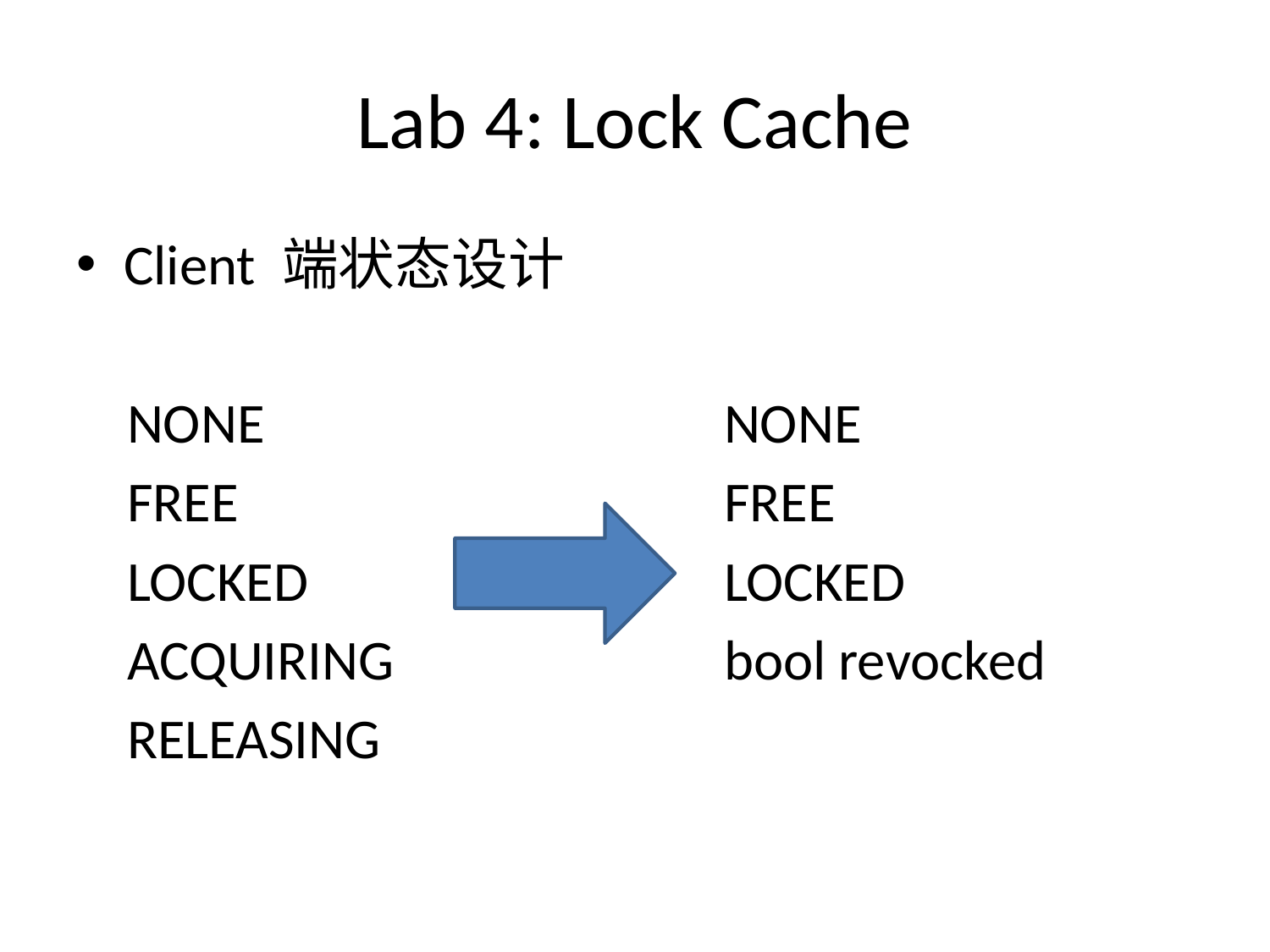

# Lab 4: Lock Cache
Client 端状态设计

    NONE				 NONE
    FREE				 FREE
    LOCKED				 LOCKED
    ACQUIRING			 bool revocked
    RELEASING